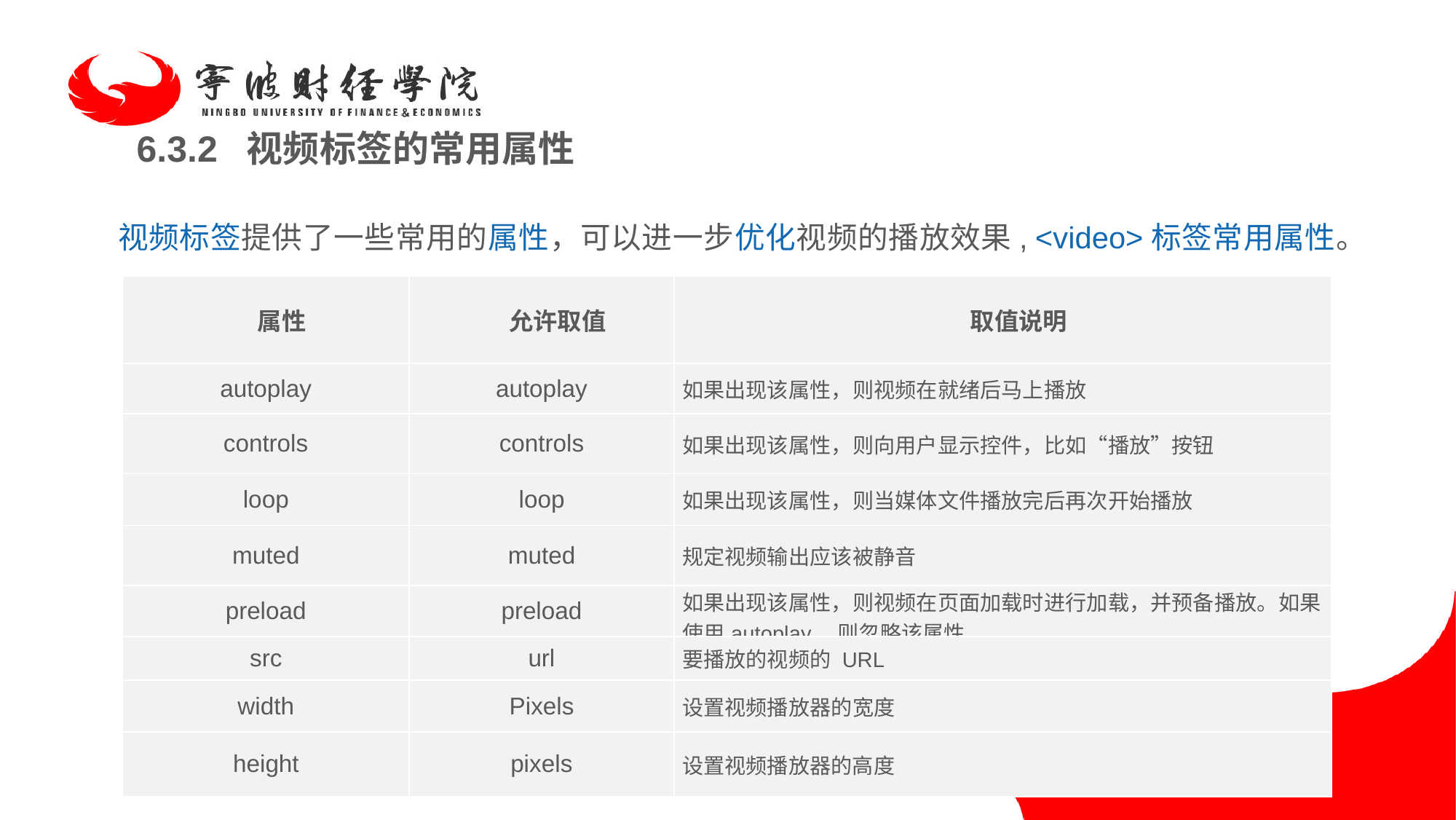

6.3.2  视频标签的常用属性
视频标签提供了一些常用的属性，可以进一步优化视频的播放效果, <video>标签常用属性。
| 属性 | 允许取值 | 取值说明 |
| --- | --- | --- |
| autoplay | autoplay | 如果出现该属性，则视频在就绪后马上播放 |
| controls | controls | 如果出现该属性，则向用户显示控件，比如“播放”按钮 |
| loop | loop | 如果出现该属性，则当媒体文件播放完后再次开始播放 |
| muted | muted | 规定视频输出应该被静音 |
| preload | preload | 如果出现该属性，则视频在页面加载时进行加载，并预备播放。如果使用autoplay，则忽略该属性 |
| src | url | 要播放的视频的 URL |
| width | Pixels | 设置视频播放器的宽度 |
| height | pixels | 设置视频播放器的高度 |